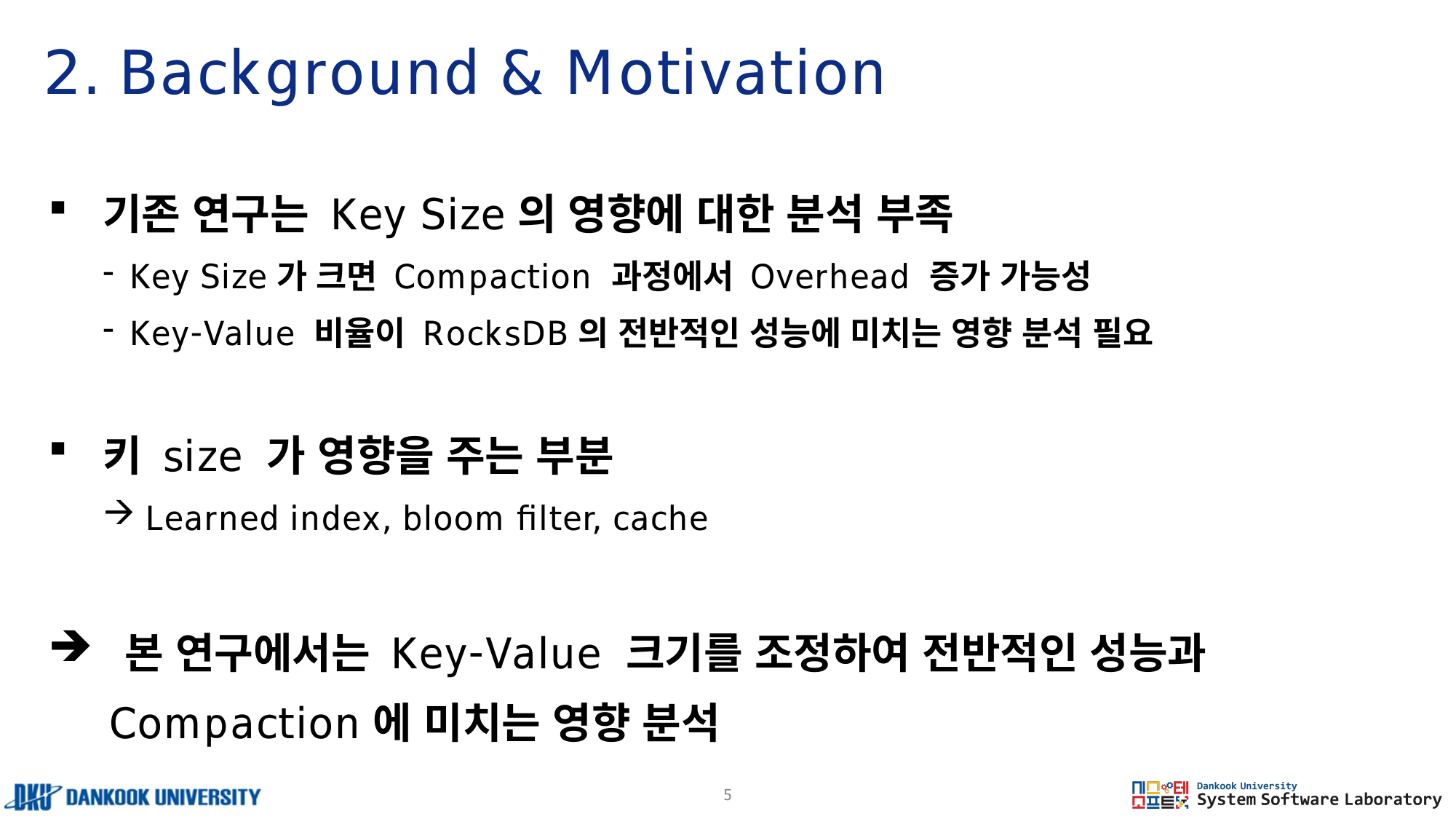

# 2. Background & Motivation
기존 연구는 Key Size의 영향에 대한 분석 부족
Key Size가 크면 Compaction 과정에서 Overhead 증가 가능성
Key-Value 비율이 RocksDB의 전반적인 성능에 미치는 영향 분석 필요

키 size 가 영향을 주는 부분
 Learned index, bloom filter, cache

 본 연구에서는 Key-Value 크기를 조정하여 전반적인 성능과
     Compaction에 미치는 영향 분석
5